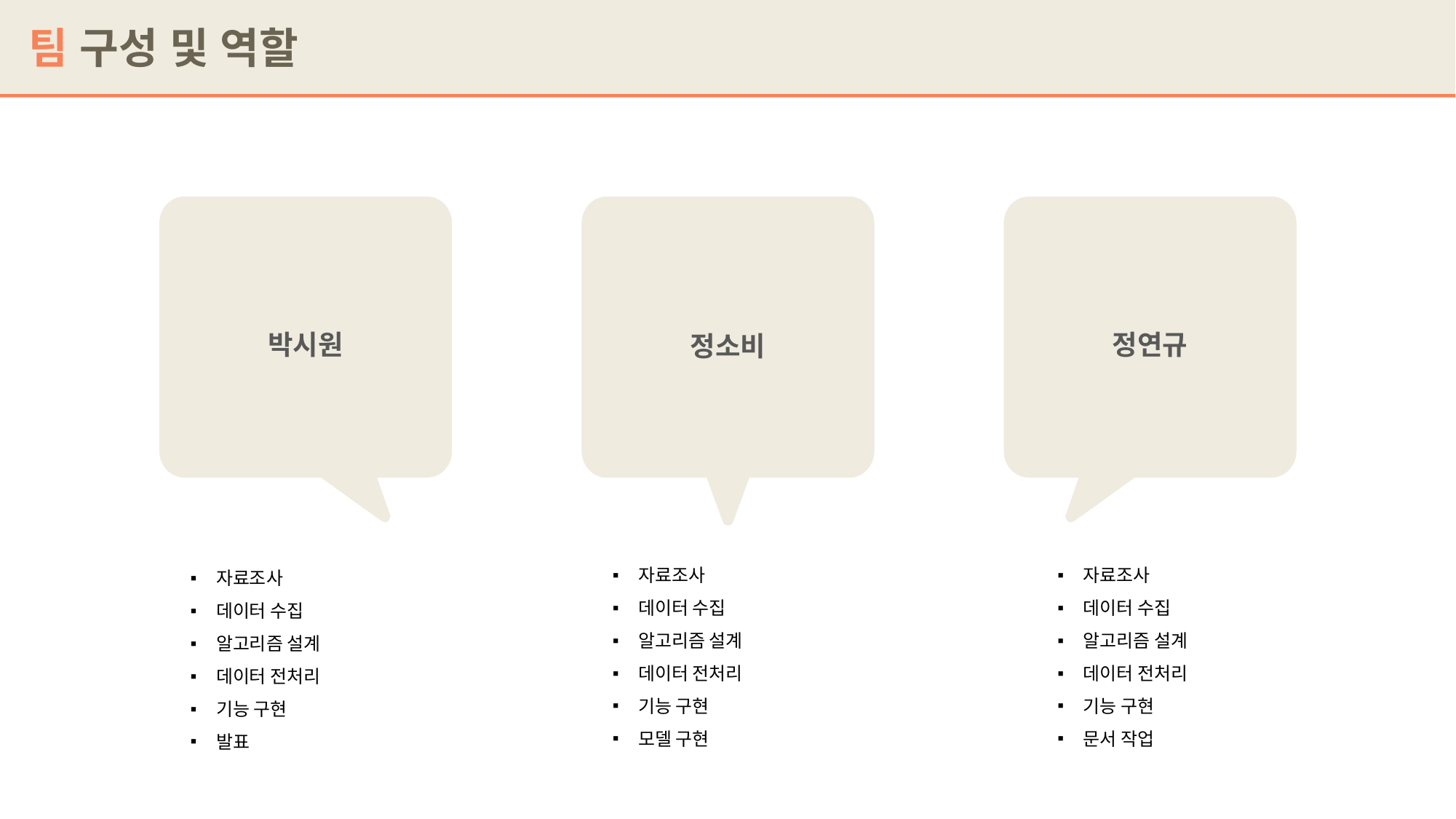

팀 구성 및 역할
정소비
박시원
정연규
자료조사
데이터 수집
알고리즘 설계
데이터 전처리
기능 구현
문서 작업
자료조사
데이터 수집
알고리즘 설계
데이터 전처리
기능 구현
모델 구현
자료조사
데이터 수집
알고리즘 설계
데이터 전처리
기능 구현
발표